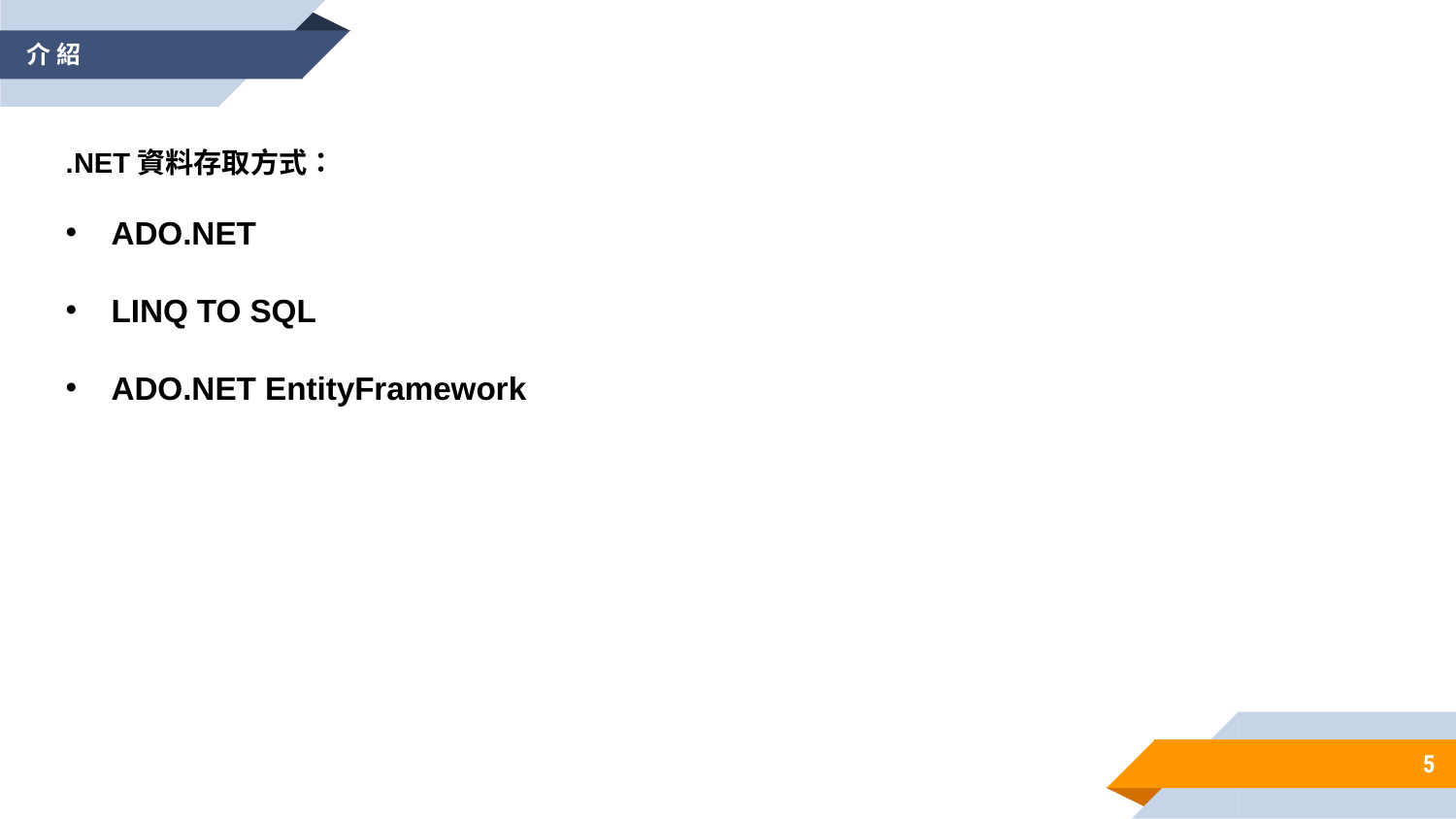

介紹
.NET資料存取方式：

ADO.NET

LINQ TO SQL

ADO.NET EntityFramework

5